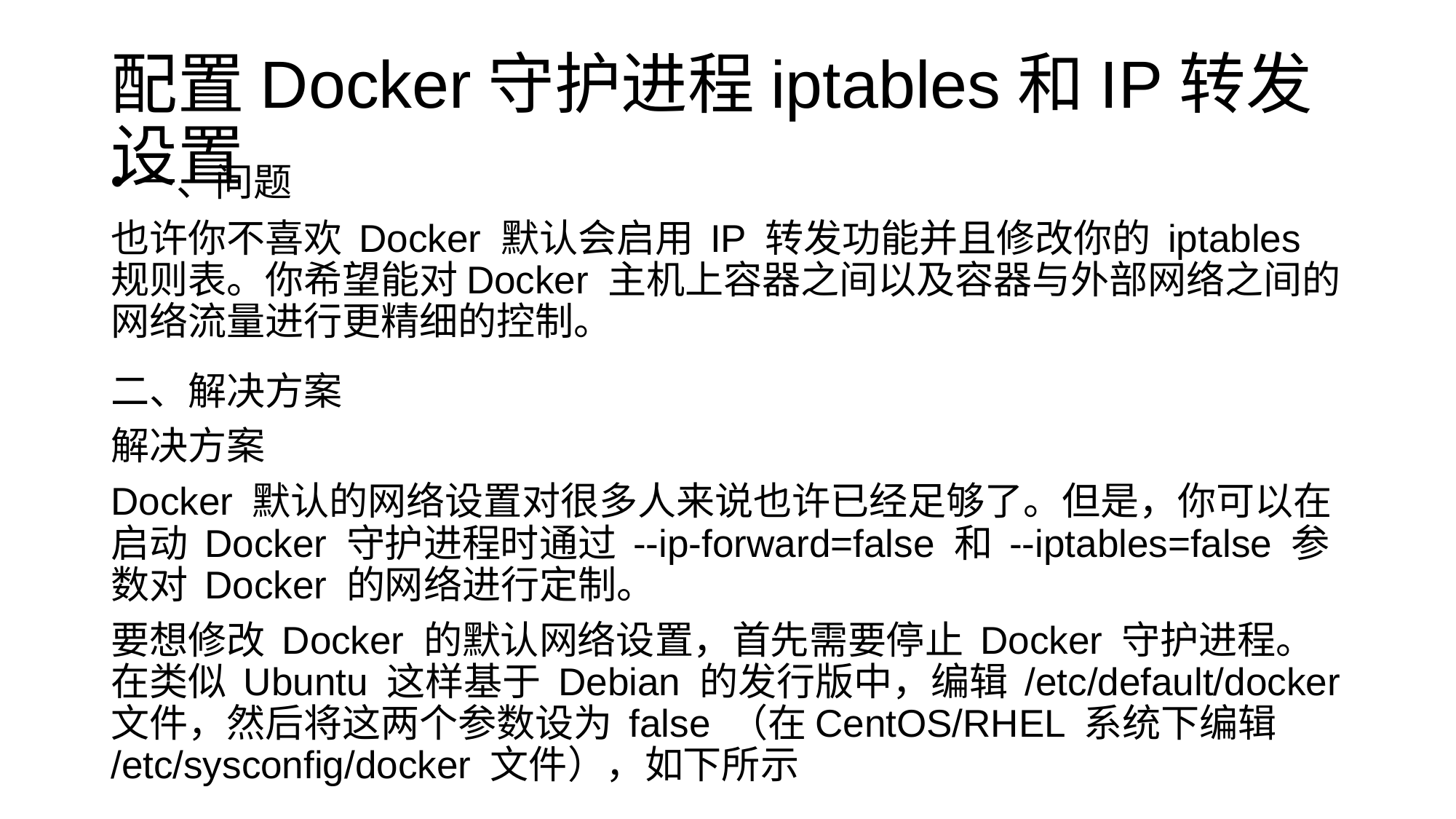

# 配置Docker守护进程iptables和IP转发设置
一、问题
也许你不喜欢 Docker 默认会启用 IP 转发功能并且修改你的 iptables 规则表。你希望能对Docker 主机上容器之间以及容器与外部网络之间的网络流量进行更精细的控制。
二、解决方案
解决方案
Docker 默认的网络设置对很多人来说也许已经足够了。但是，你可以在启动 Docker 守护进程时通过 --ip-forward=false 和 --iptables=false 参数对 Docker 的网络进行定制。
要想修改 Docker 的默认网络设置，首先需要停止 Docker 守护进程。在类似 Ubuntu 这样基于 Debian 的发行版中，编辑 /etc/default/docker 文件，然后将这两个参数设为 false （在CentOS/RHEL 系统下编辑 /etc/sysconfig/docker 文件），如下所示